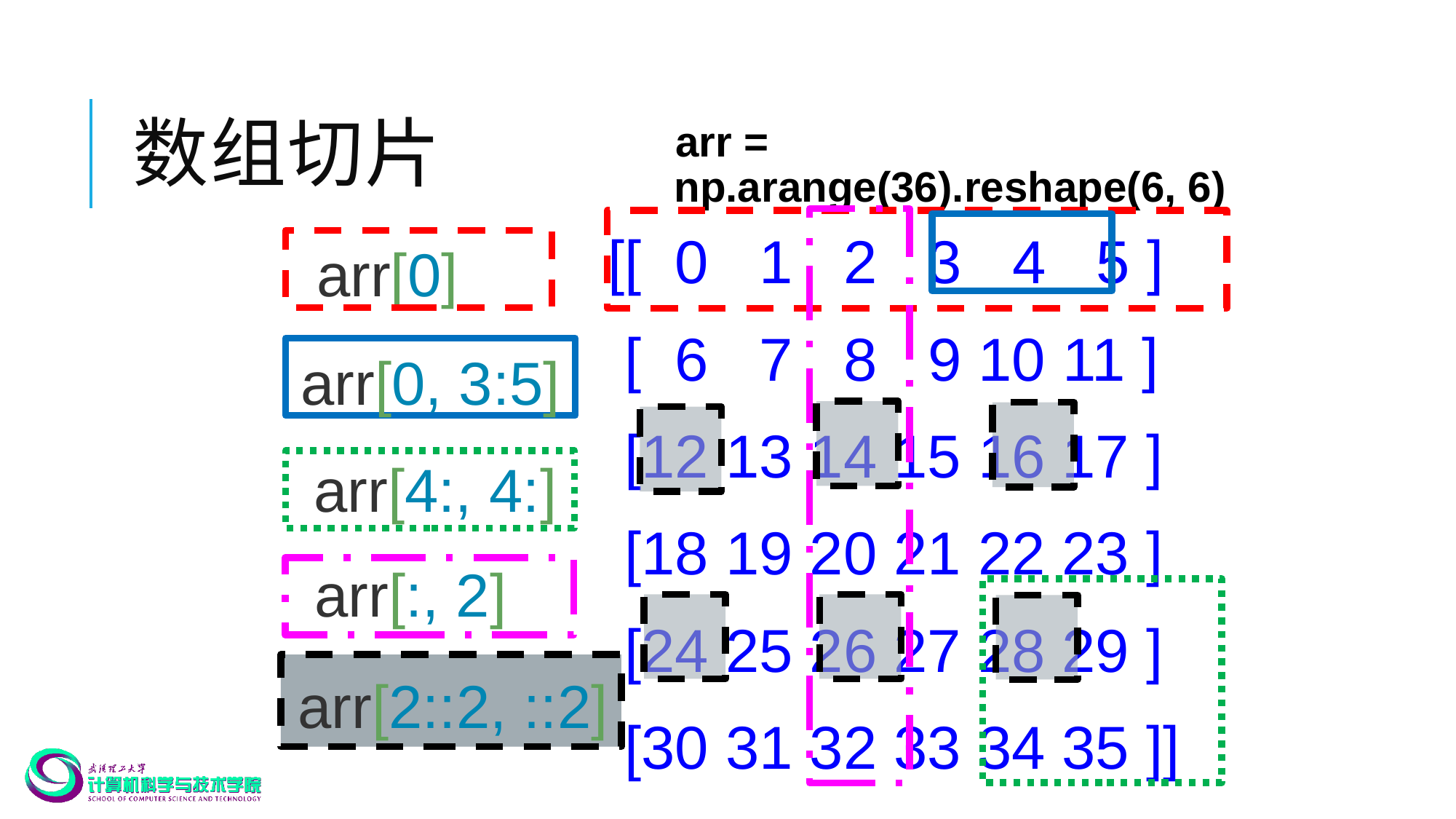

# 数组切片
arr = np.arange(36).reshape(6, 6)
[[  0   1   2   3   4   5 ]
 [  6   7   8   9 10 11 ]
 [12 13 14 15 16 17 ]
 [18 19 20 21 22 23 ]
 [24 25 26 27 28 29 ]
 [30 31 32 33 34 35 ]]

arr[0]

arr[0, 3:5]

arr[4:, 4:]

arr[:, 2]

arr[2::2, ::2]